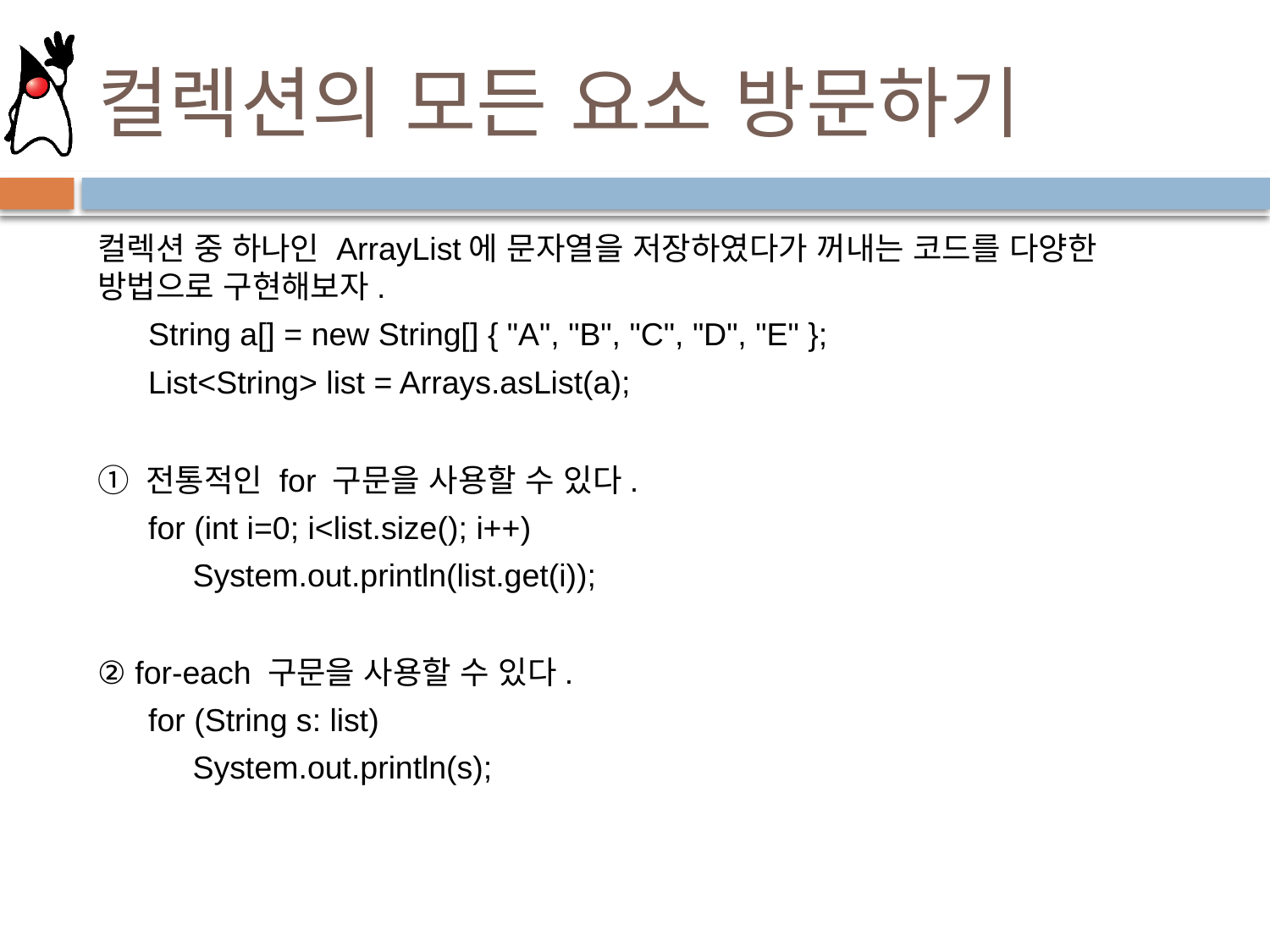

# 컬렉션의 모든 요소 방문하기
컬렉션 중 하나인 ArrayList에 문자열을 저장하였다가 꺼내는 코드를 다양한 방법으로 구현해보자.
String a[] = new String[] { "A", "B", "C", "D", "E" };
List<String> list = Arrays.asList(a);

① 전통적인 for 구문을 사용할 수 있다.
for (int i=0; i<list.size(); i++)
System.out.println(list.get(i));

② for-each 구문을 사용할 수 있다.
for (String s: list)
System.out.println(s);